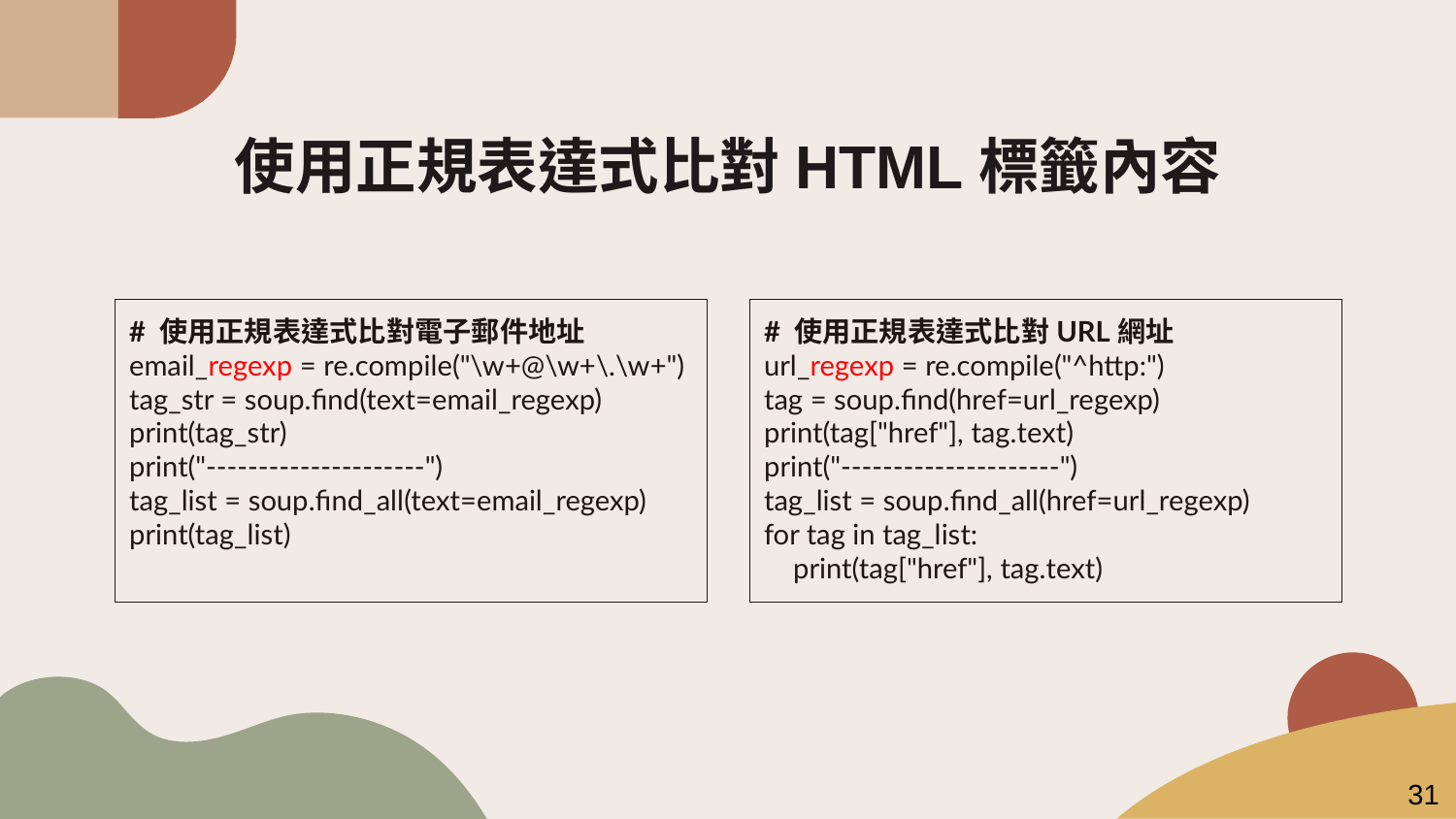

# 使用正規表達式比對HTML標籤內容
# 使用正規表達式比對電子郵件地址
email_regexp = re.compile("\w+@\w+\.\w+")
tag_str = soup.find(text=email_regexp)
print(tag_str)
print("---------------------")
tag_list = soup.find_all(text=email_regexp)
print(tag_list)
# 使用正規表達式比對URL網址
url_regexp = re.compile("^http:")
tag = soup.find(href=url_regexp)
print(tag["href"], tag.text)
print("---------------------")
tag_list = soup.find_all(href=url_regexp)
for tag in tag_list:
    print(tag["href"], tag.text)
31